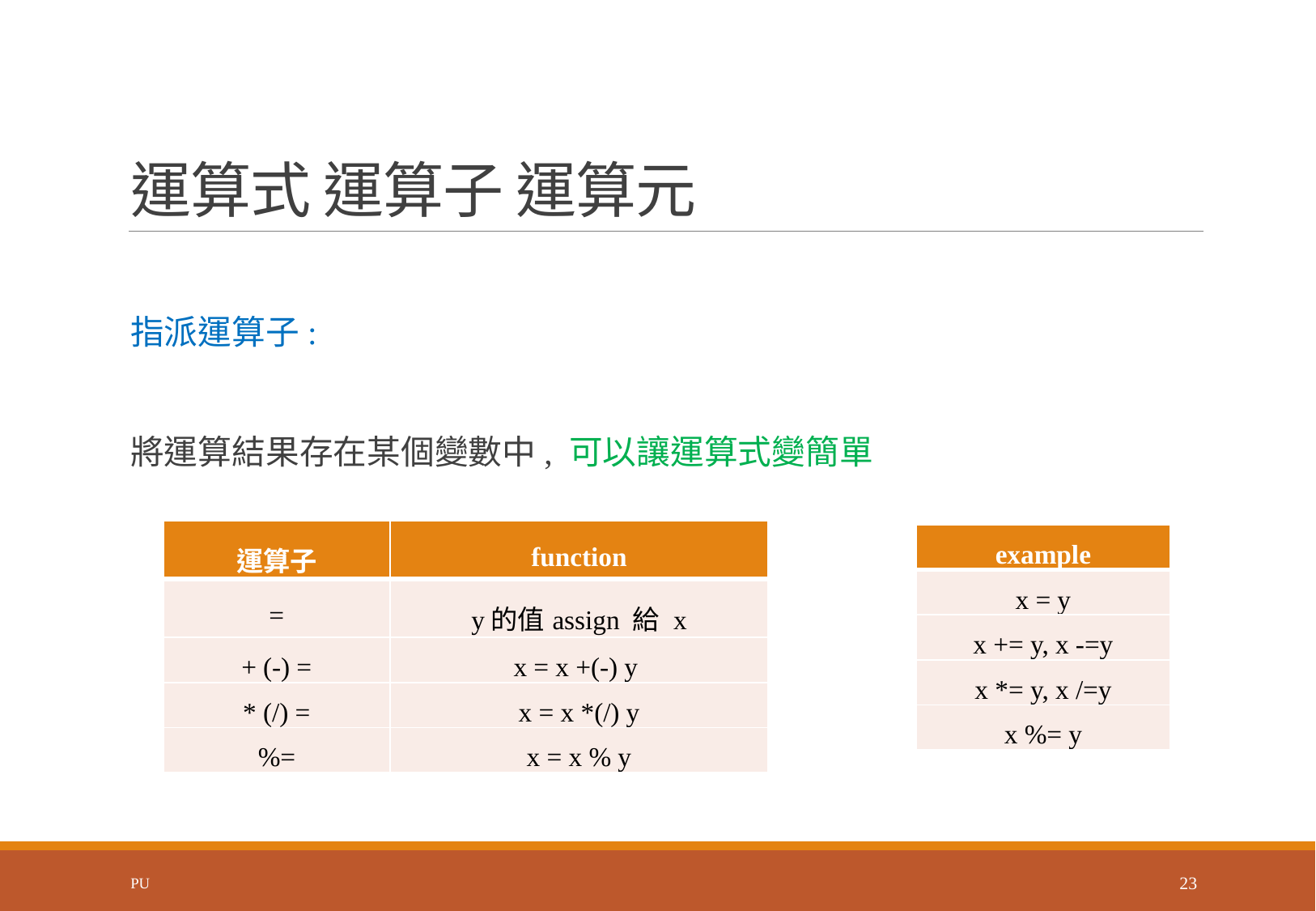

# 運算式 運算子 運算元

指派運算子:

將運算結果存在某個變數中, 可以讓運算式變簡單

| 運算子 | function |
| --- | --- |
| = | y的值assign 給 x |
| + (-) = | x = x +(-) y |
| \* (/) = | x = x \*(/) y |
| %= | x = x % y |
| example |
| --- |
| x = y |
| x += y, x -=y |
| x \*= y, x /=y |
| x %= y |
PU
23